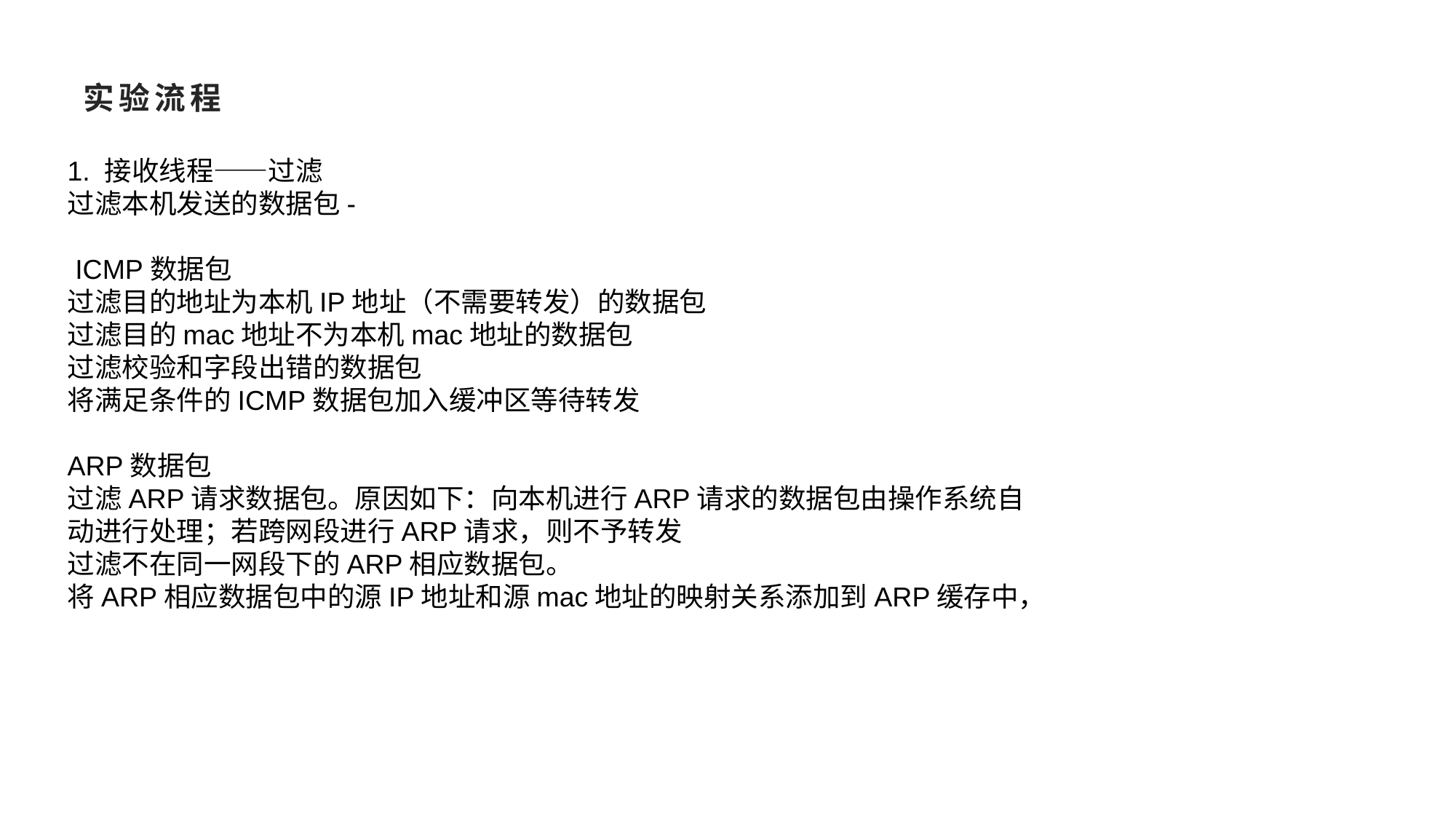

# 实验流程
1. 接收线程——过滤
过滤本机发送的数据包-

 ICMP数据包
过滤目的地址为本机IP地址（不需要转发）的数据包
过滤目的mac地址不为本机mac地址的数据包
过滤校验和字段出错的数据包
将满足条件的ICMP数据包加入缓冲区等待转发

ARP数据包
过滤ARP请求数据包。原因如下：向本机进行ARP请求的数据包由操作系统自
动进行处理；若跨网段进行ARP请求，则不予转发
过滤不在同一网段下的ARP相应数据包。
将ARP相应数据包中的源IP地址和源mac地址的映射关系添加到ARP缓存中，